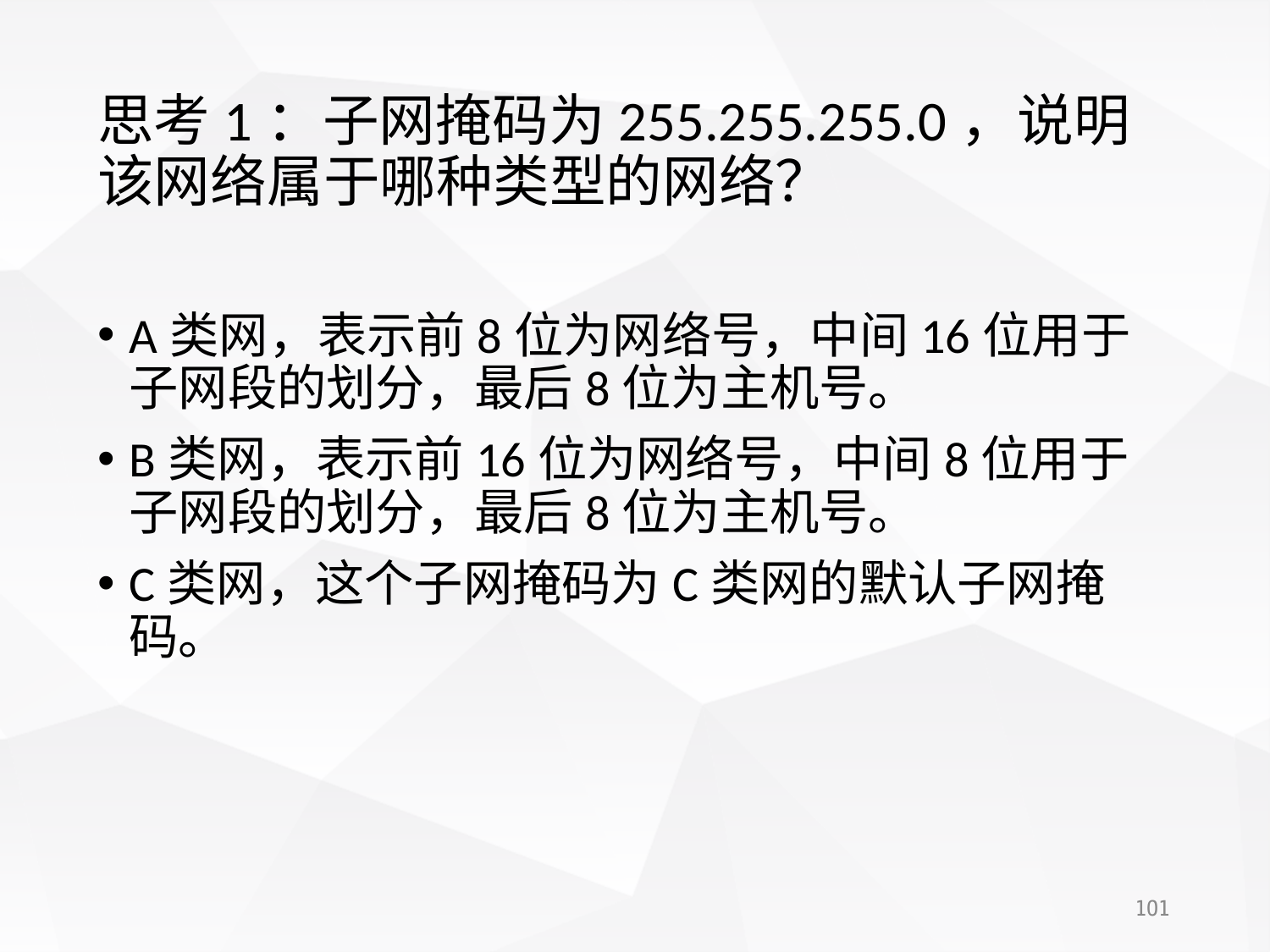

思考1：子网掩码为255.255.255.0，说明该网络属于哪种类型的网络？

A类网，表示前8位为网络号，中间16位用于子网段的划分，最后8位为主机号。
B类网，表示前16位为网络号，中间8位用于子网段的划分，最后8位为主机号。
C类网，这个子网掩码为C类网的默认子网掩码。
101